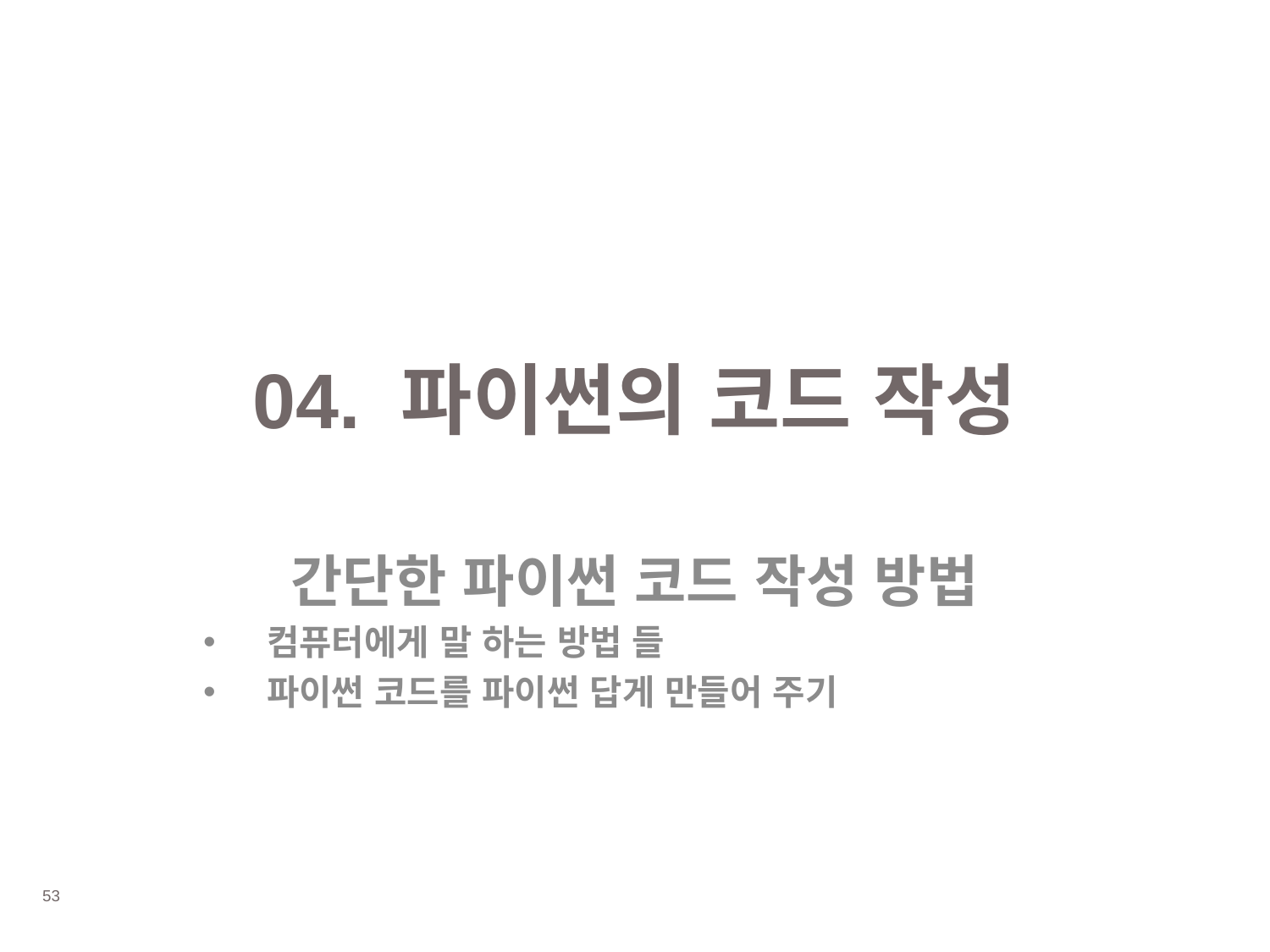

# 04. 파이썬의 코드 작성
간단한 파이썬 코드 작성 방법
컴퓨터에게 말 하는 방법 들
파이썬 코드를 파이썬 답게 만들어 주기